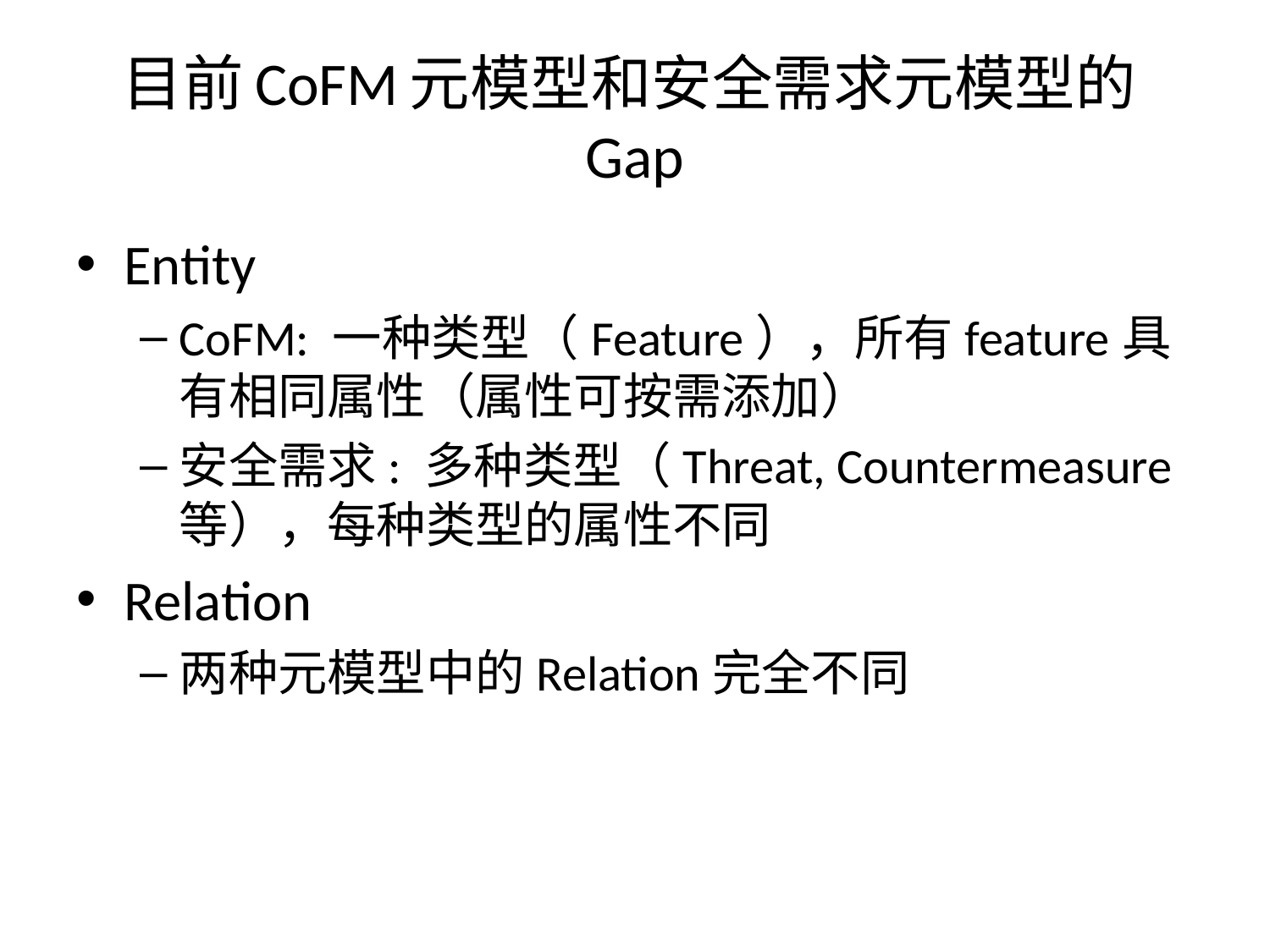

# 目前CoFM元模型和安全需求元模型的Gap
Entity
CoFM: 一种类型（Feature），所有feature具有相同属性（属性可按需添加）
安全需求: 多种类型（Threat, Countermeasure等），每种类型的属性不同
Relation
两种元模型中的Relation完全不同